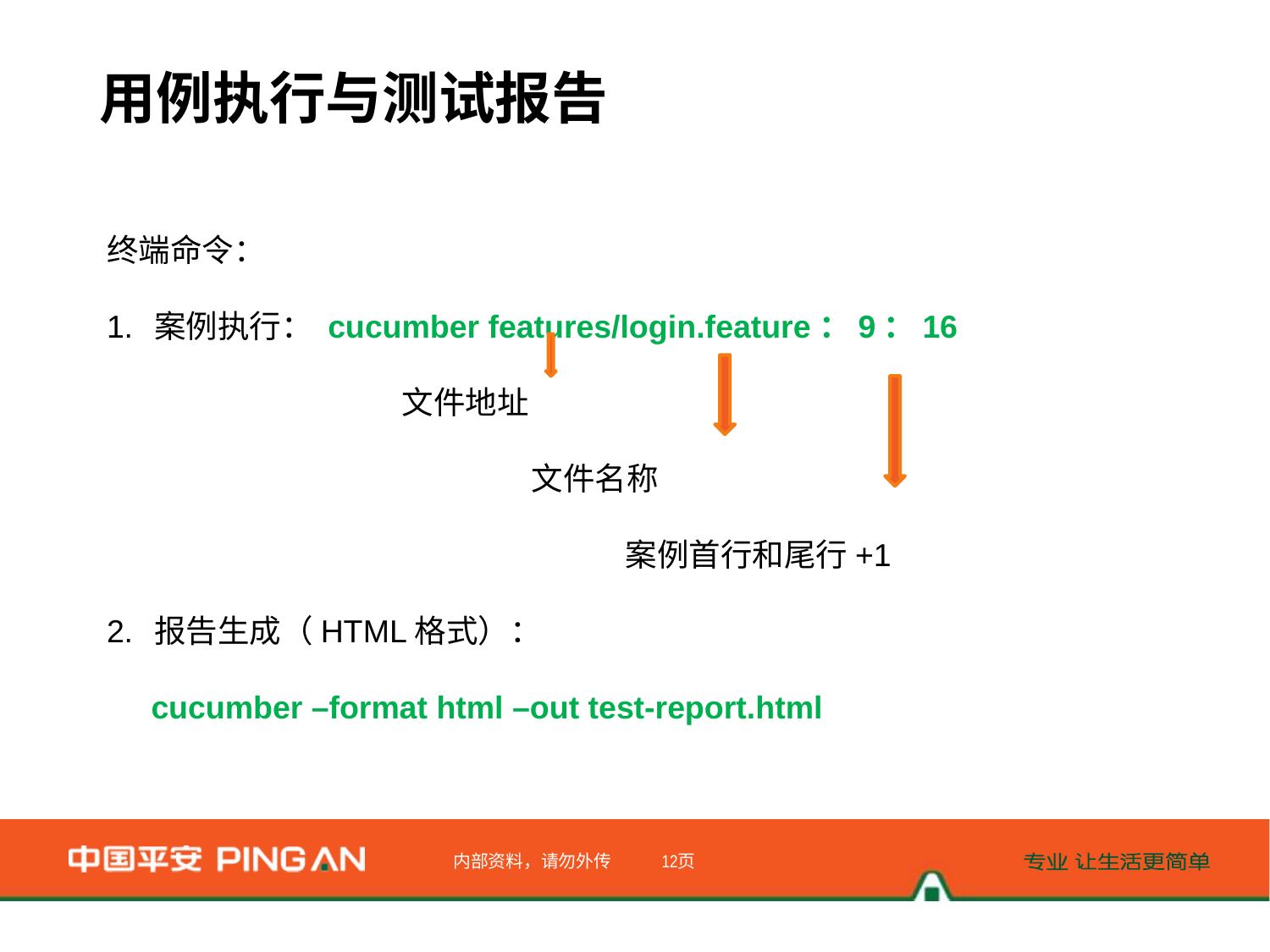

用例执行与测试报告
终端命令：
案例执行： cucumber features/login.feature：9：16
                                        文件地址
                                                          文件名称
                                                                       案例首行和尾行+1
报告生成（HTML格式）：
     cucumber –format html –out test-report.html